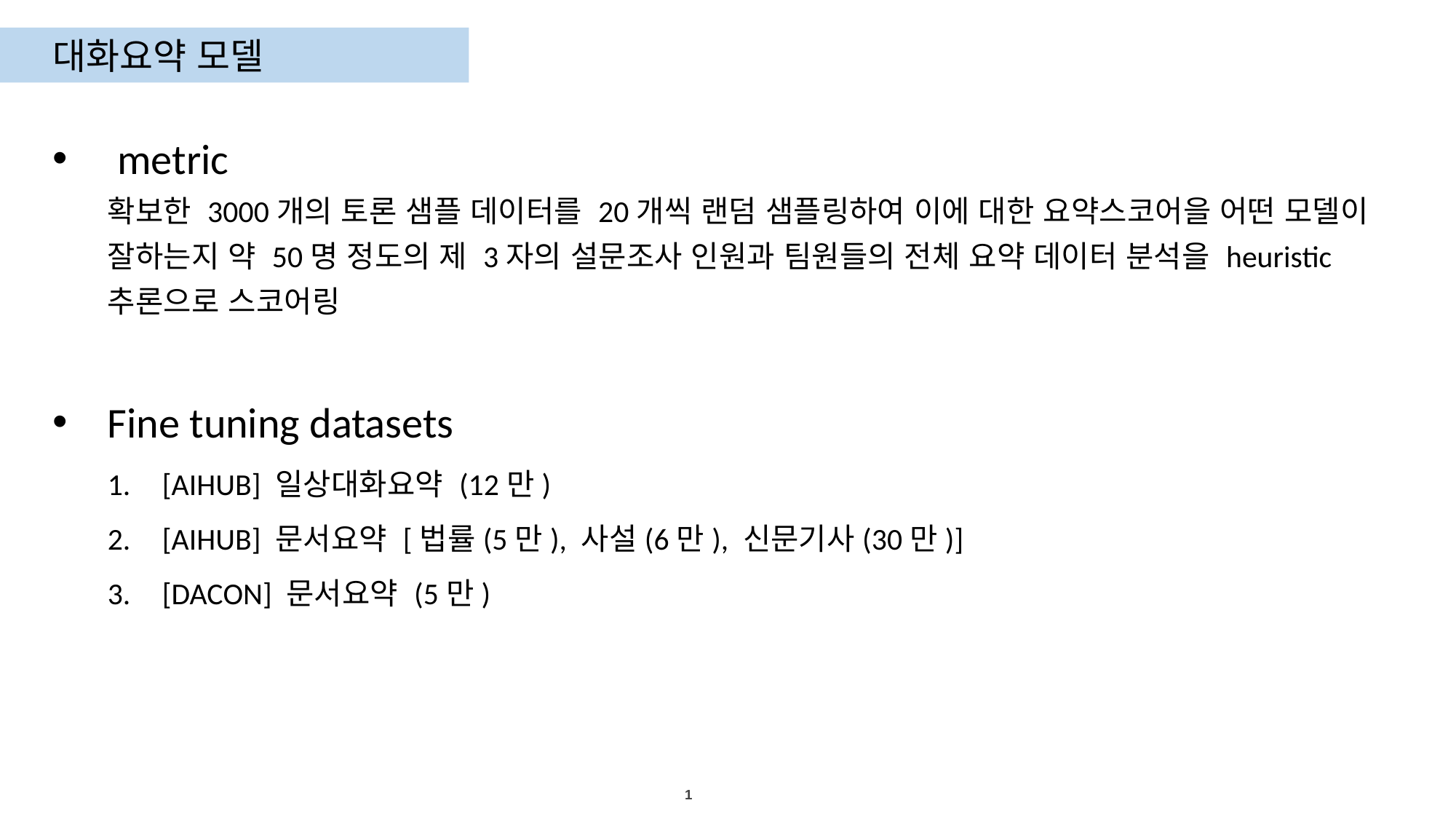

대화요약 모델
 metric
확보한 3000개의 토론 샘플 데이터를 20개씩 랜덤 샘플링하여 이에 대한 요약스코어을 어떤 모델이 잘하는지 약 50명 정도의 제 3자의 설문조사 인원과 팀원들의 전체 요약 데이터 분석을 heuristic 추론으로 스코어링

Fine tuning datasets
[AIHUB] 일상대화요약 (12만)
[AIHUB] 문서요약 [법률(5만), 사설(6만), 신문기사(30만)]
[DACON] 문서요약 (5만)

1